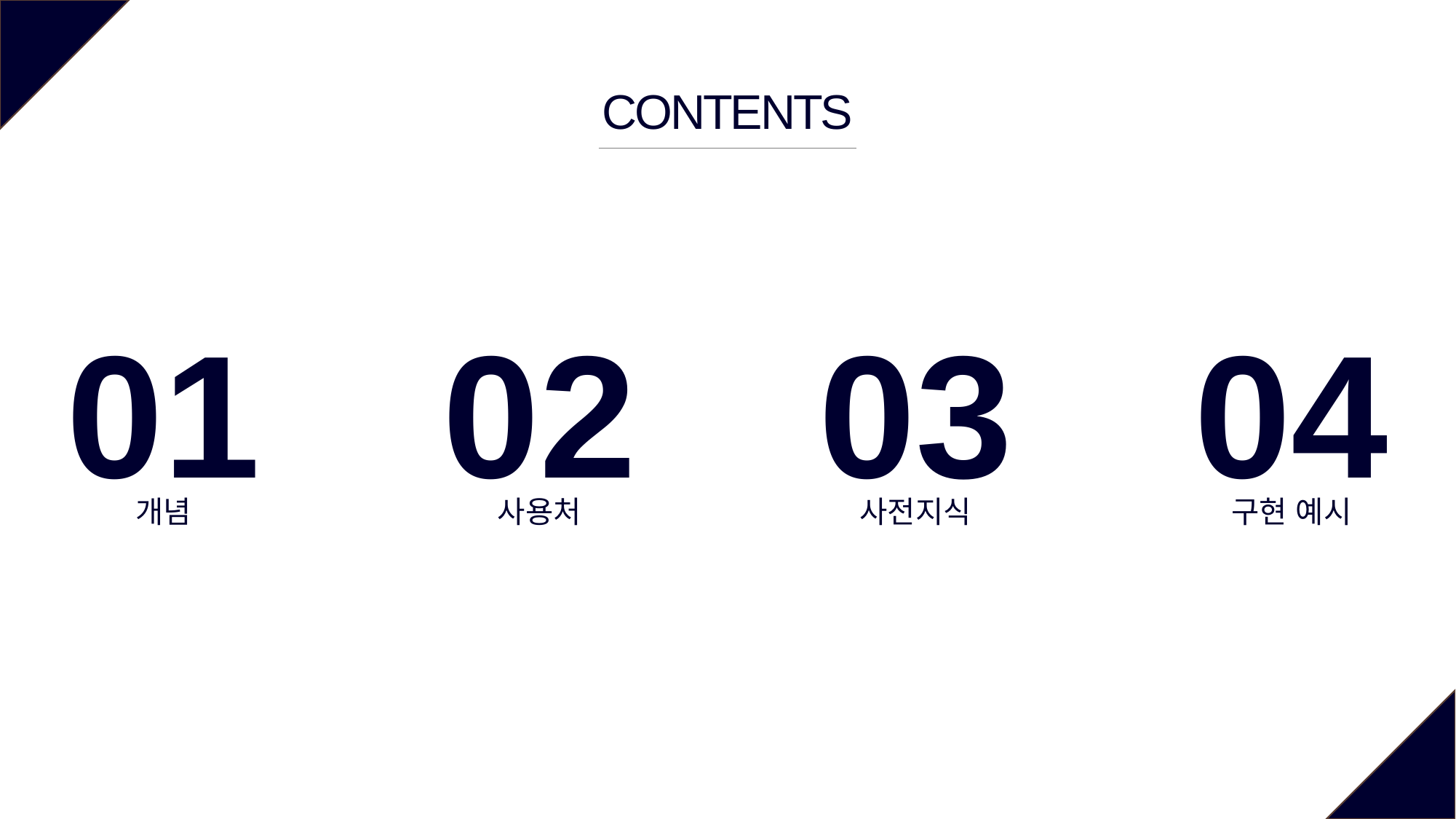

CONTENTS
01
02
03
04
개념
사용처
사전지식
구현 예시